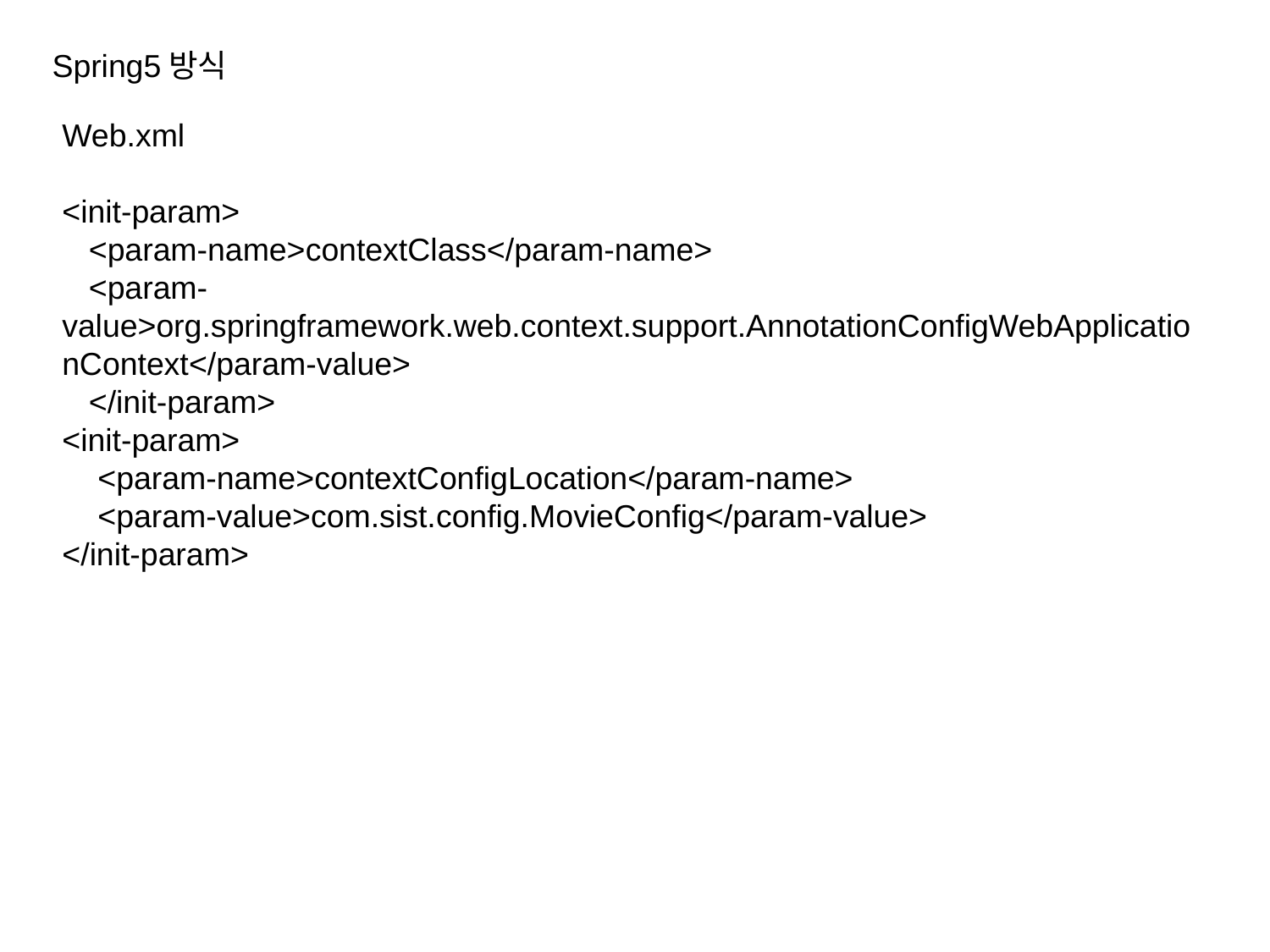

Spring5방식
Web.xml

<init-param>
   <param-name>contextClass</param-name>
   <param-value>org.springframework.web.context.support.AnnotationConfigWebApplicationContext</param-value>
   </init-param>
<init-param>
    <param-name>contextConfigLocation</param-name>
    <param-value>com.sist.config.MovieConfig</param-value>
</init-param>